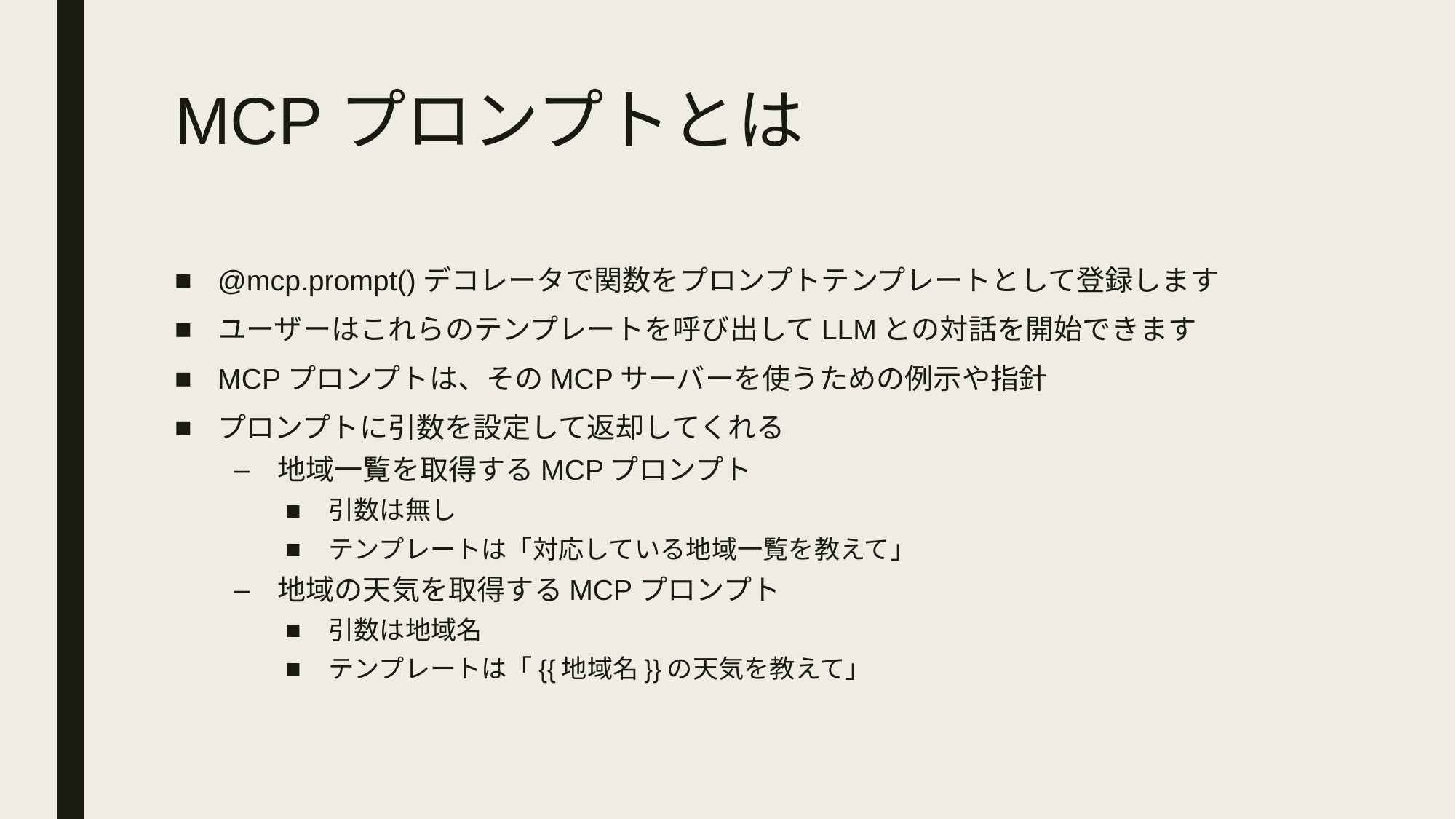

# MCPプロンプトとは
@mcp.prompt()デコレータで関数をプロンプトテンプレートとして登録します
ユーザーはこれらのテンプレートを呼び出してLLMとの対話を開始できます
MCPプロンプトは、そのMCPサーバーを使うための例示や指針
プロンプトに引数を設定して返却してくれる
地域一覧を取得するMCPプロンプト
引数は無し
テンプレートは「対応している地域一覧を教えて」
地域の天気を取得するMCPプロンプト
引数は地域名
テンプレートは「{{地域名}}の天気を教えて」